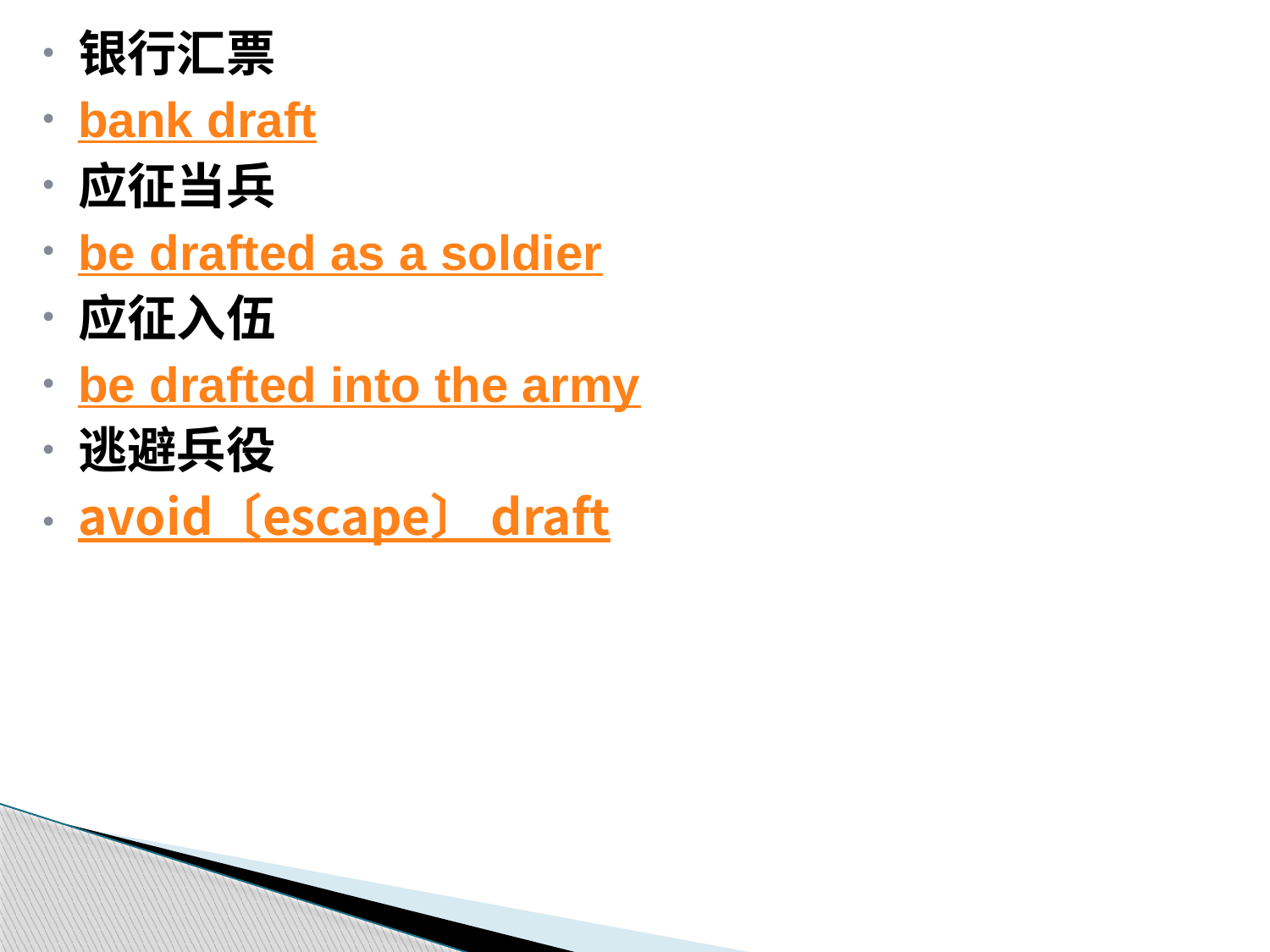

银行汇票
bank draft
应征当兵
be drafted as a soldier
应征入伍
be drafted into the army
逃避兵役
avoid〔escape〕 draft